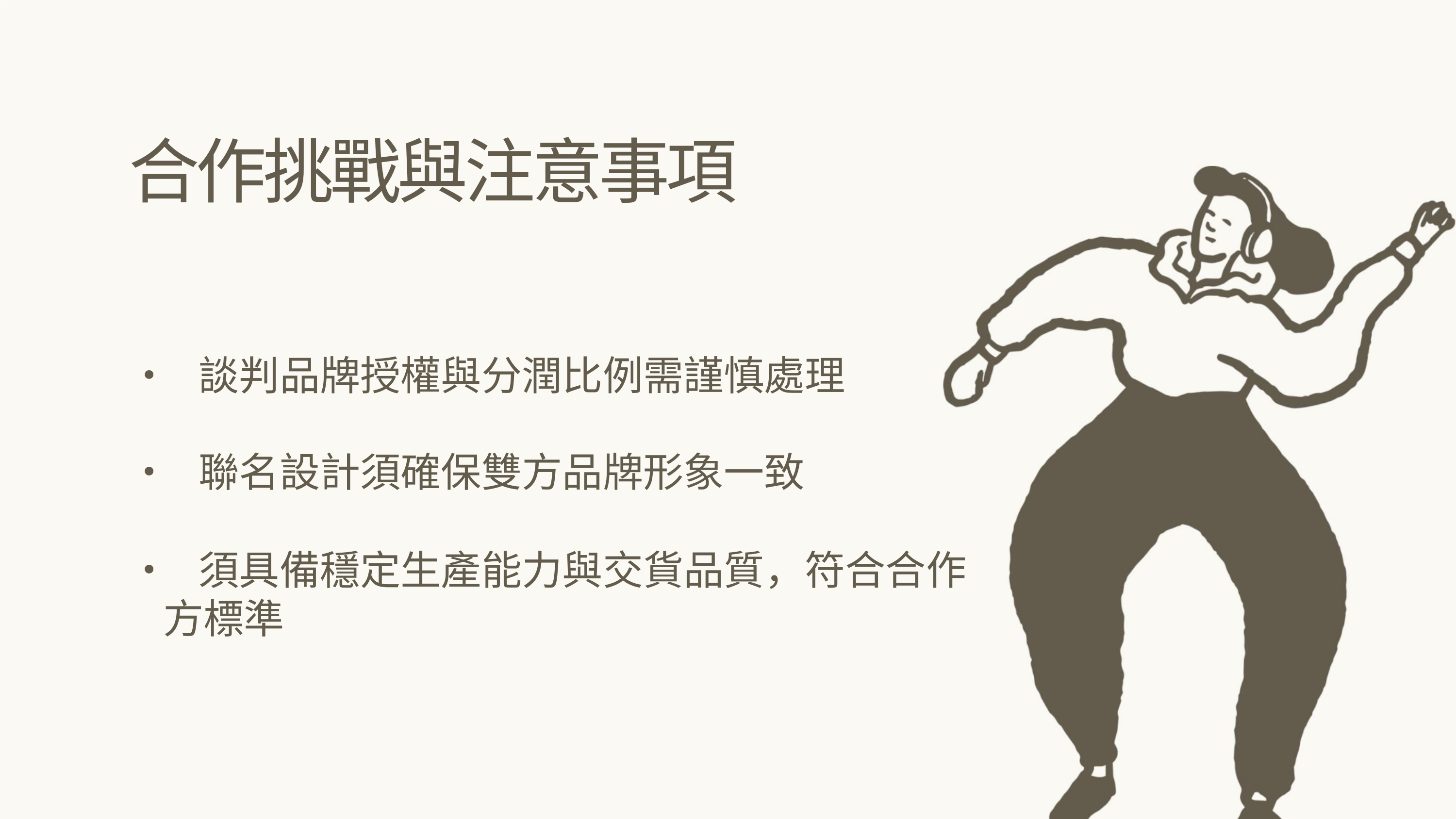

合作挑戰與注意事項
• 談判品牌授權與分潤比例需謹慎處理
• 聯名設計須確保雙方品牌形象一致
• 須具備穩定生產能力與交貨品質，符合合作
方標準